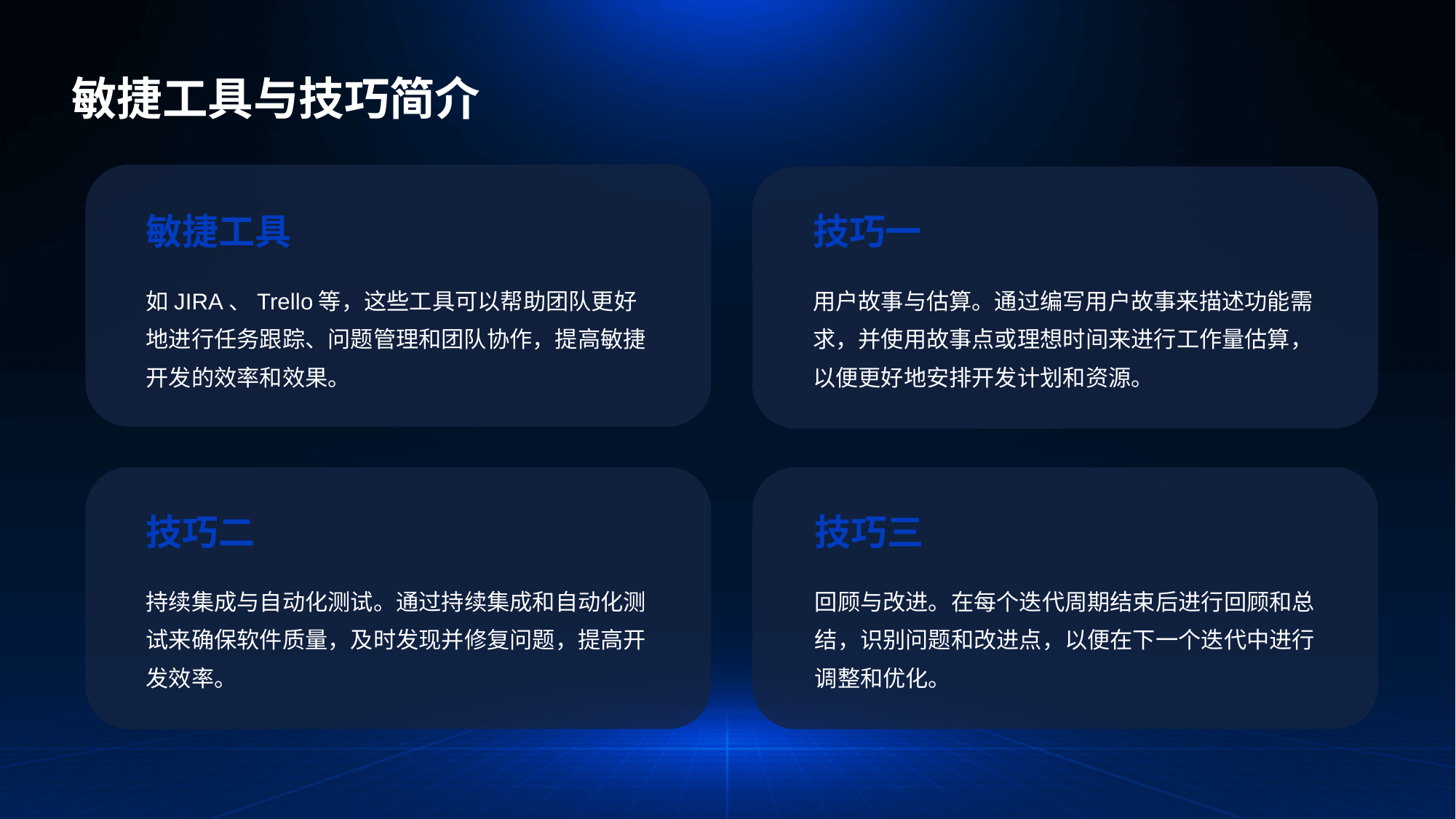

敏捷工具与技巧简介

敏捷工具
技巧一
如JIRA、Trello等，这些工具可以帮助团队更好地进行任务跟踪、问题管理和团队协作，提高敏捷开发的效率和效果。
用户故事与估算。通过编写用户故事来描述功能需求，并使用故事点或理想时间来进行工作量估算，以便更好地安排开发计划和资源。

技巧二
技巧三
持续集成与自动化测试。通过持续集成和自动化测试来确保软件质量，及时发现并修复问题，提高开发效率。
回顾与改进。在每个迭代周期结束后进行回顾和总结，识别问题和改进点，以便在下一个迭代中进行调整和优化。